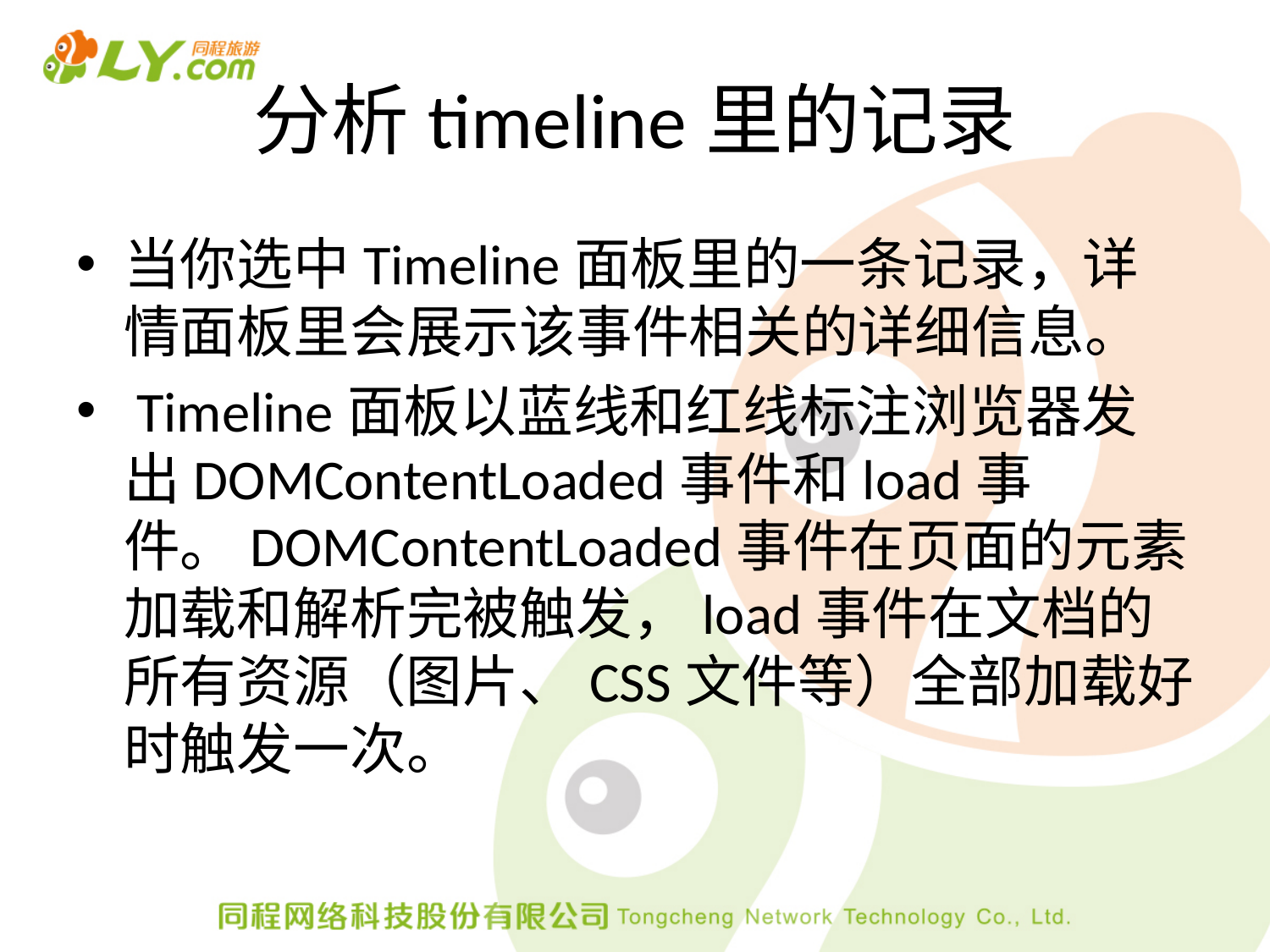

# 分析timeline里的记录
当你选中Timeline面板里的一条记录，详情面板里会展示该事件相关的详细信息。
 Timeline面板以蓝线和红线标注浏览器发出DOMContentLoaded事件和load事件。DOMContentLoaded事件在页面的元素加载和解析完被触发，load事件在文档的所有资源（图片、CSS文件等）全部加载好时触发一次。